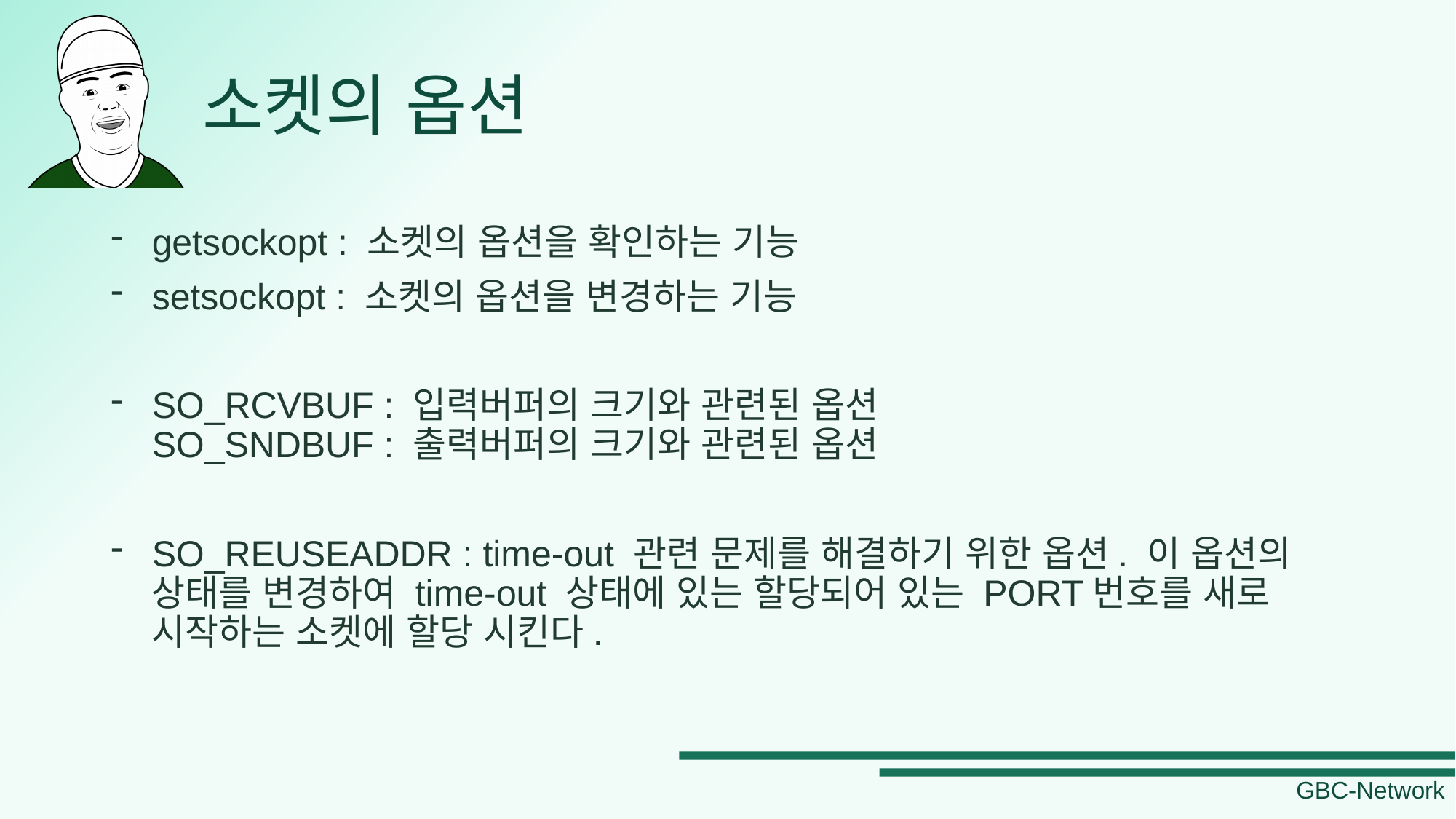

# 소켓의 옵션
getsockopt : 소켓의 옵션을 확인하는 기능
setsockopt : 소켓의 옵션을 변경하는 기능

SO_RCVBUF : 입력버퍼의 크기와 관련된 옵션
SO_SNDBUF : 출력버퍼의 크기와 관련된 옵션

SO_REUSEADDR : time-out 관련 문제를 해결하기 위한 옵션. 이 옵션의 상태를 변경하여 time-out 상태에 있는 할당되어 있는 PORT번호를 새로 시작하는 소켓에 할당 시킨다.